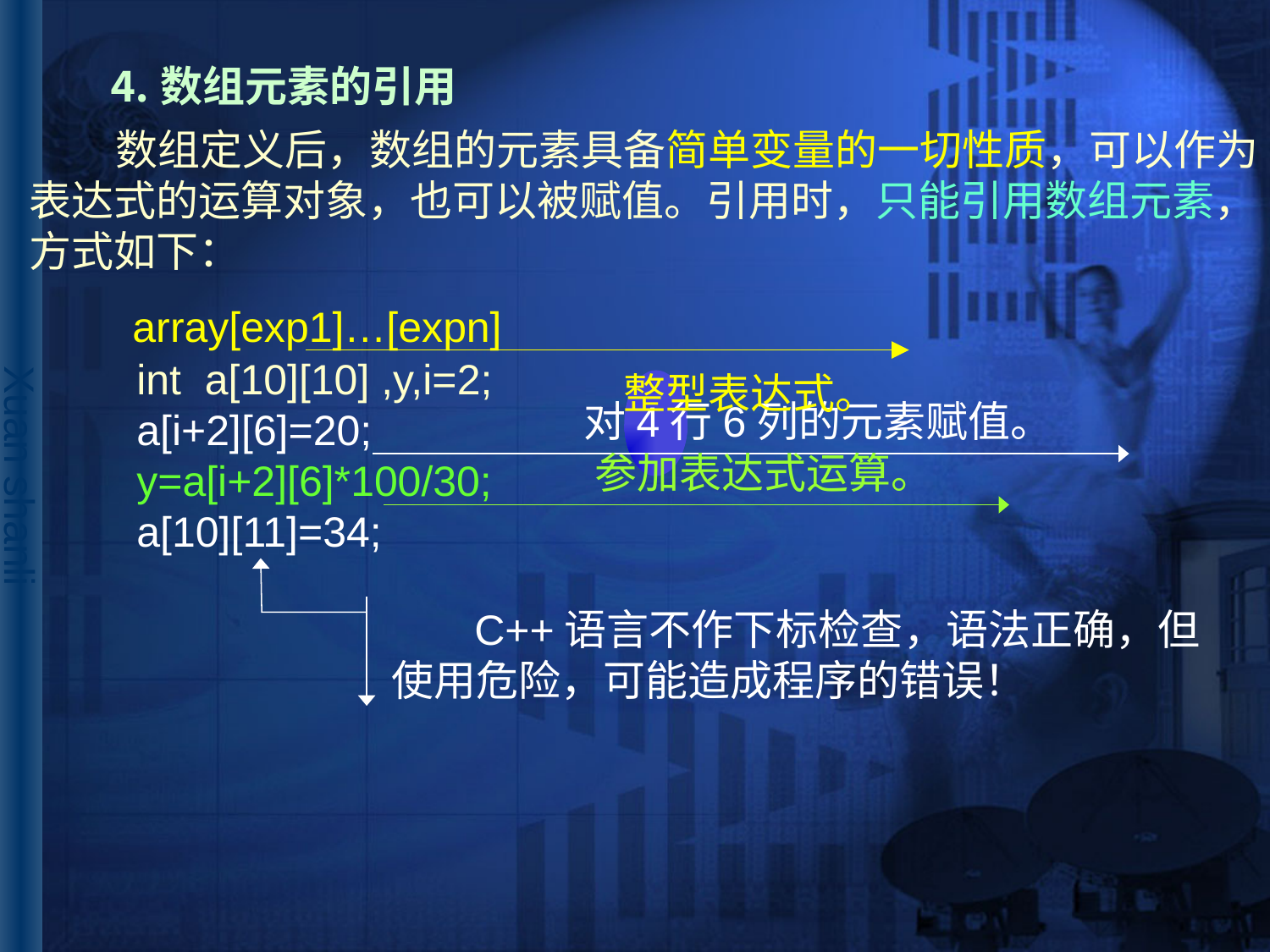

# ⒋数组元素的引用
        数组定义后，数组的元素具备简单变量的一切性质，可以作为
表达式的运算对象，也可以被赋值。引用时，只能引用数组元素，
方式如下：
array[exp1]…[expn]
int  a[10][10] ,y,i=2;
a[i+2][6]=20;
y=a[i+2][6]*100/30;
a[10][11]=34;
整型表达式。
对4行6列的元素赋值。
参加表达式运算。
       C++语言不作下标检查，语法正确，但使用危险，可能造成程序的错误！